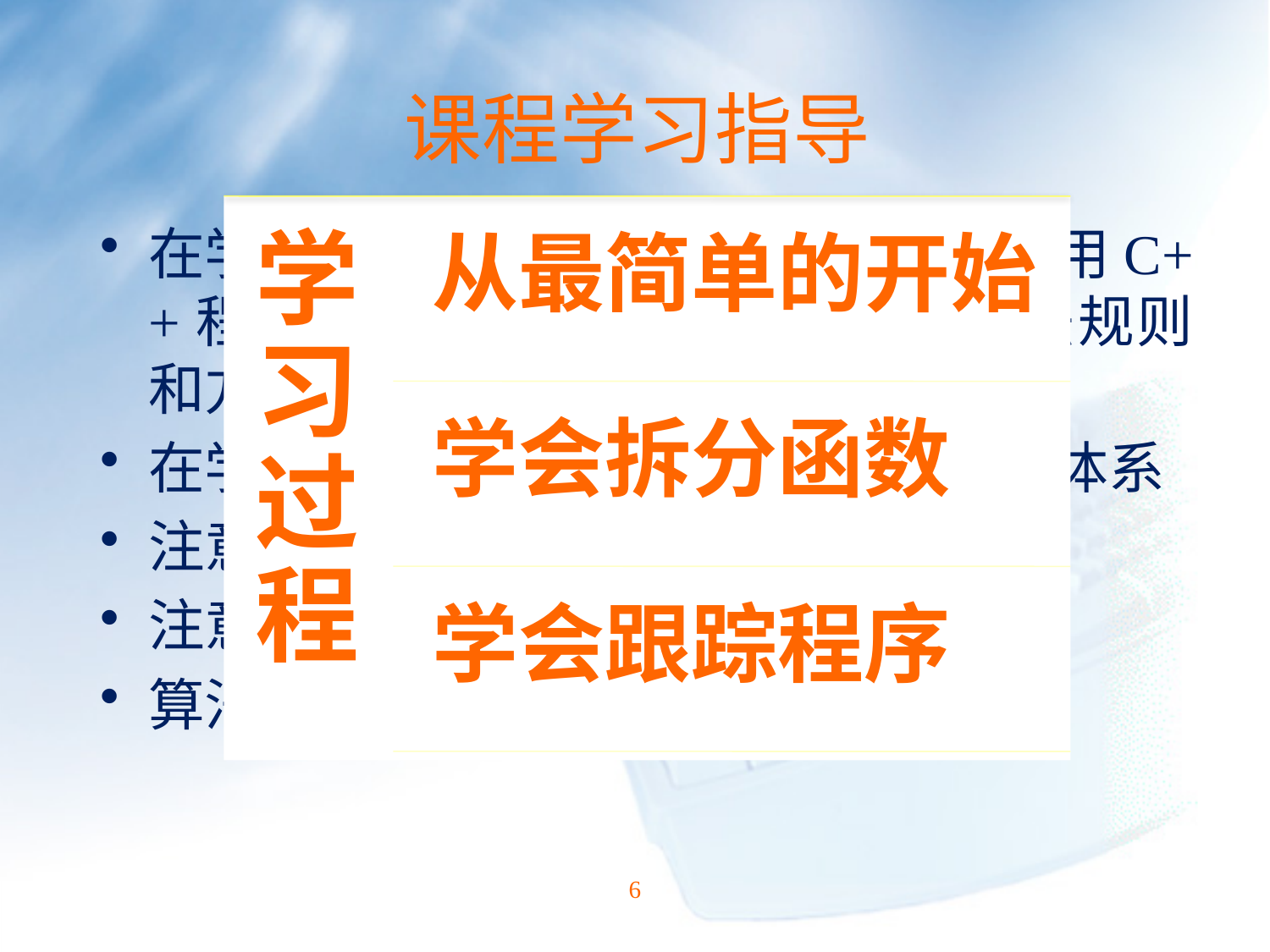

# 课程学习指导
学习过程
从最简单的开始
学会拆分函数
学会跟踪程序
在学习本课程之初，必须注意复习在用C++程序设计语言编写小程序时的语法规则和方法
在学习《数据结构》时，要注意知识体系
注意复习、比较
注意循序渐进
算法思路的理解
6